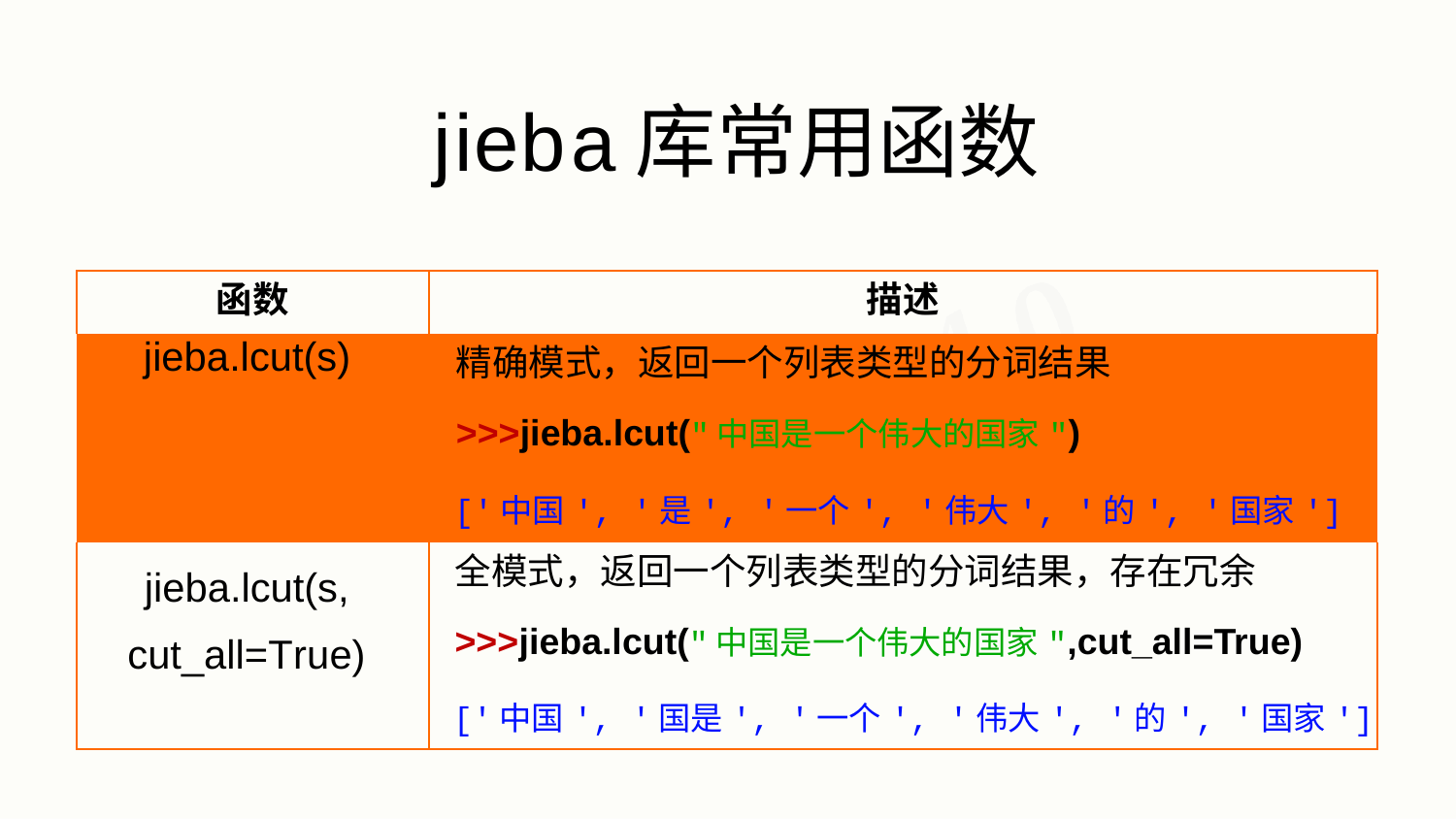

# jieba库常用函数
| 函数 | 描述 |
| --- | --- |
| jieba.lcut(s) | 精确模式，返回一个列表类型的分词结果 >>>jieba.lcut("中国是一个伟大的国家") ['中国', '是', '一个', '伟大', '的', '国家'] |
| jieba.lcut(s, cut\_all=True) | 全模式，返回一个列表类型的分词结果，存在冗余 >>>jieba.lcut("中国是一个伟大的国家",cut\_all=True) ['中国', '国是', '一个', '伟大', '的', '国家'] |